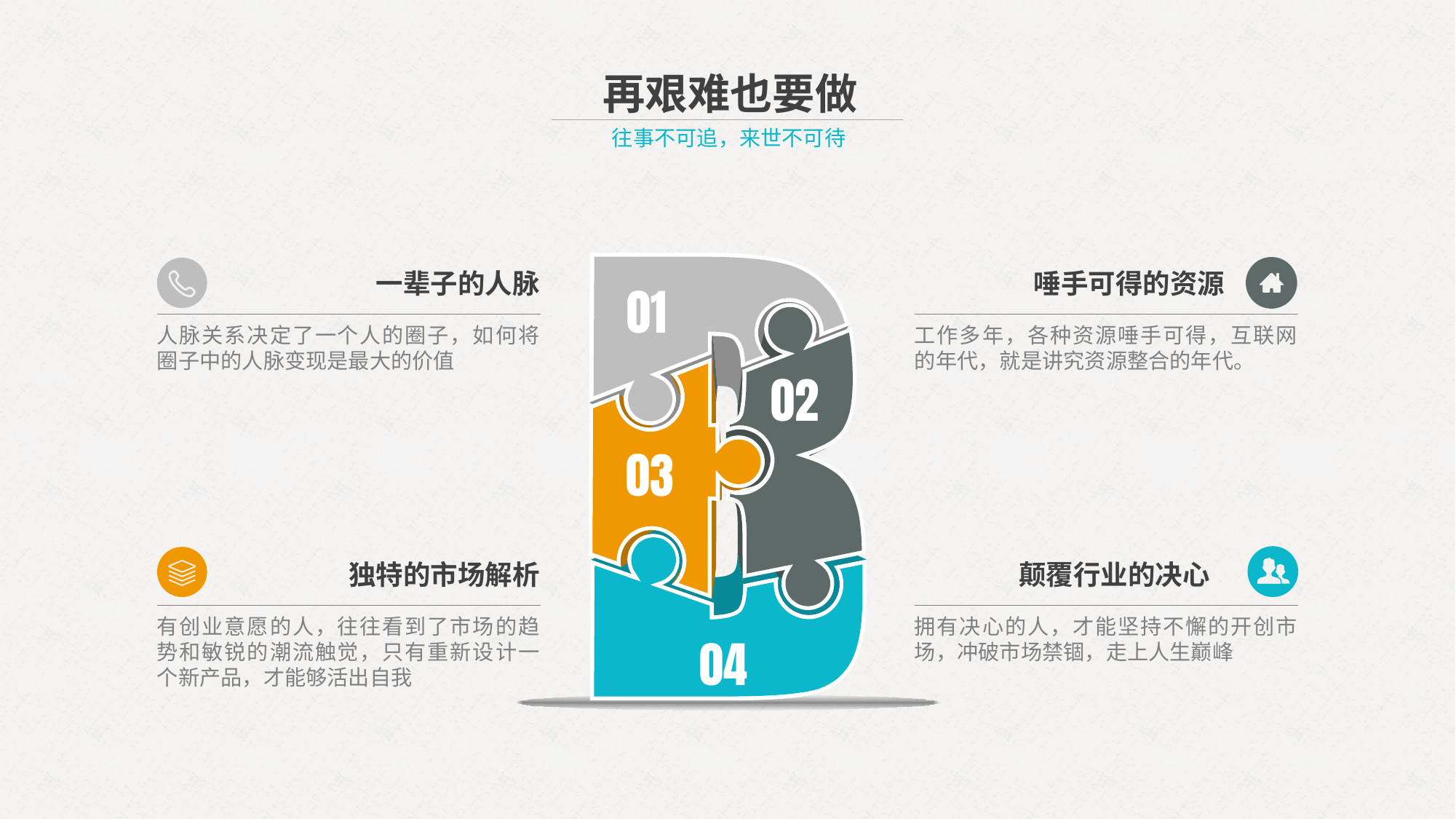

再艰难也要做
往事不可追，来世不可待

01

0

02

03

04

一辈子的人脉
唾手可得的资源
人脉关系决定了一个人的圈子，如何将圈子中的人脉变现是最大的价值
工作多年，各种资源唾手可得，互联网的年代，就是讲究资源整合的年代。

独特的市场解析
颠覆行业的决心
有创业意愿的人，往往看到了市场的趋势和敏锐的潮流触觉，只有重新设计一个新产品，才能够活出自我
拥有决心的人，才能坚持不懈的开创市场，冲破市场禁锢，走上人生巅峰